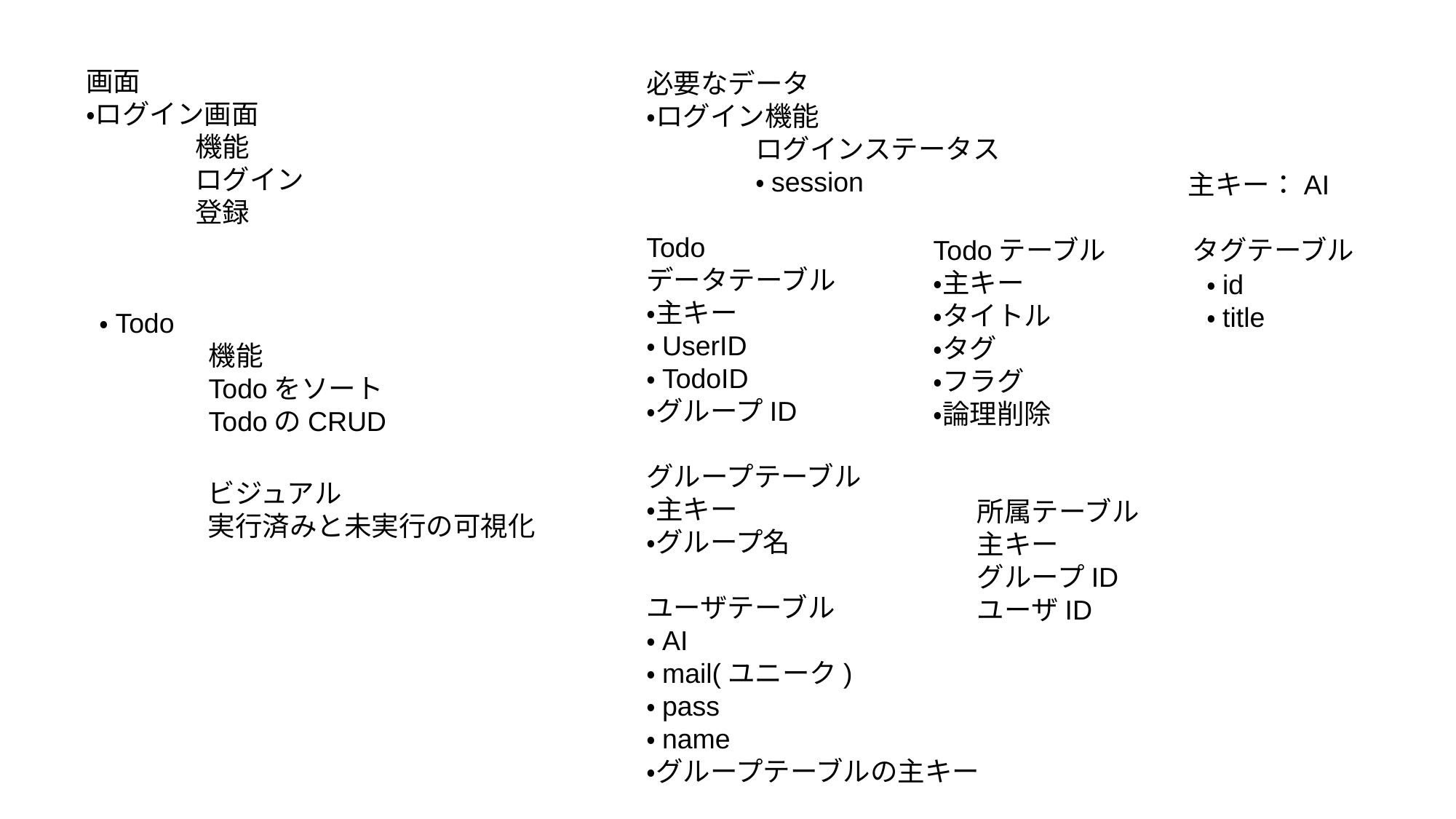

画面
・ログイン画面
	機能
	ログイン
	登録
必要なデータ
・ログイン機能
	ログインステータス
	・session

Todo
データテーブル
・主キー
・UserID
・TodoID
・グループID

グループテーブル
・主キー
・グループ名

ユーザテーブル
・AI
・mail(ユニーク)
・pass
・name
・グループテーブルの主キー
主キー：AI
Todoテーブル
・主キー
・タイトル
・タグ
・フラグ
・論理削除
タグテーブル
・id
・title
・Todo
	機能
	Todoをソート
	TodoのCRUD
ビジュアル
実行済みと未実行の可視化
所属テーブル
主キー
グループID
ユーザID